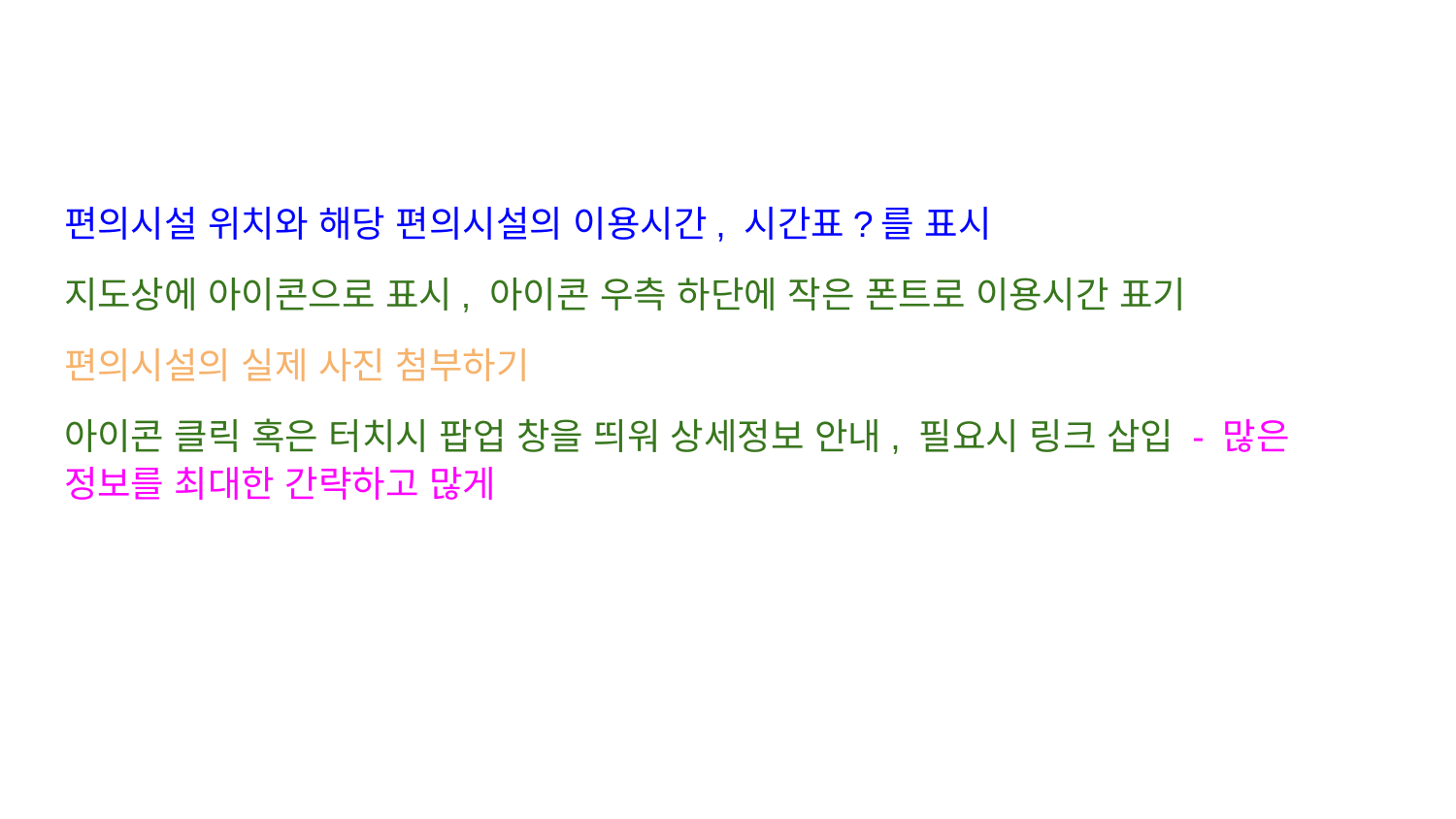

#
편의시설 위치와 해당 편의시설의 이용시간, 시간표?를 표시
지도상에 아이콘으로 표시, 아이콘 우측 하단에 작은 폰트로 이용시간 표기
편의시설의 실제 사진 첨부하기
아이콘 클릭 혹은 터치시 팝업 창을 띄워 상세정보 안내, 필요시 링크 삽입 - 많은 정보를 최대한 간략하고 많게